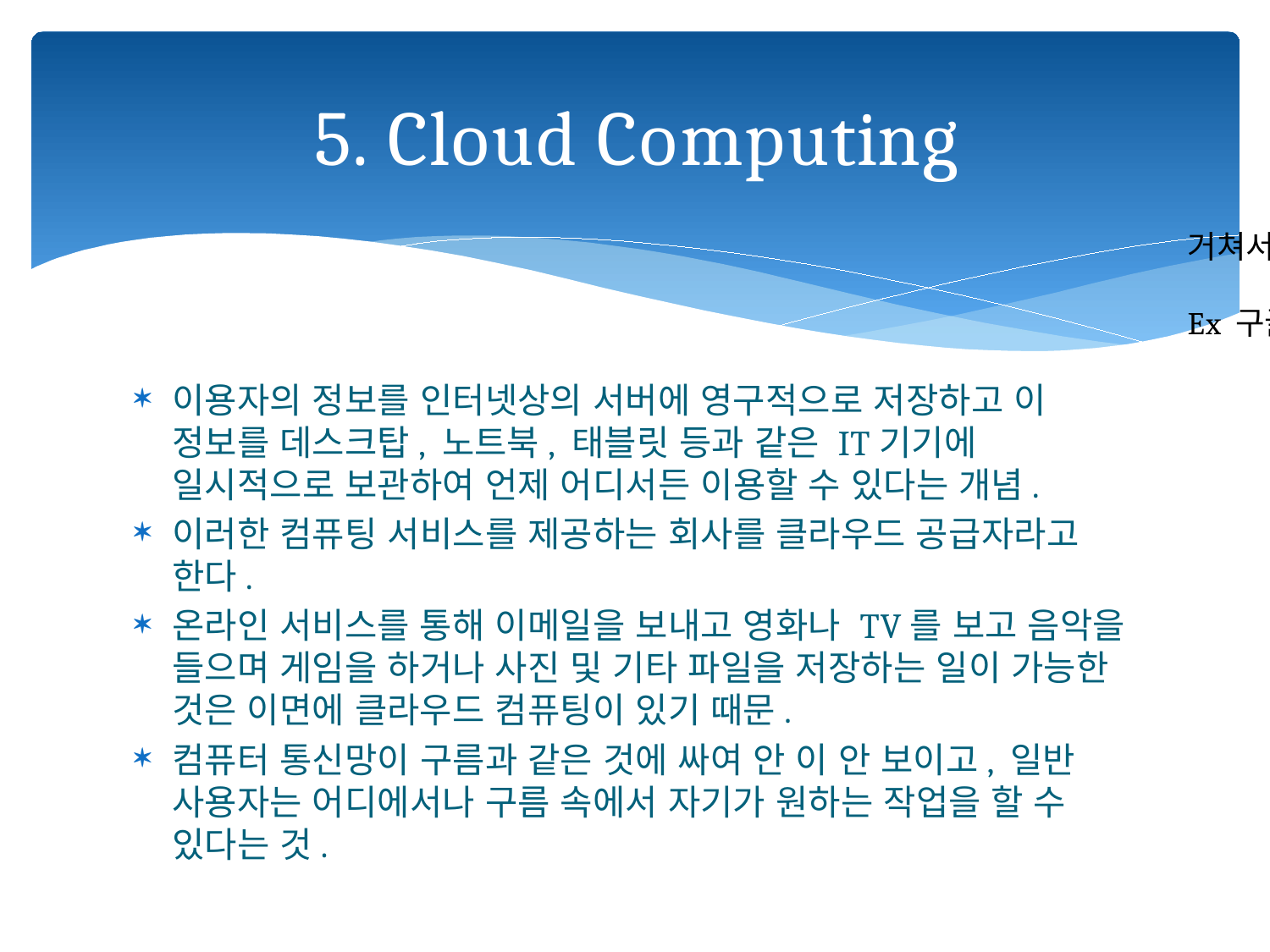

# 5. Cloud Computing
거쳐서 가는것

Ex 구글 메일 보낼때
이용자의 정보를 인터넷상의 서버에 영구적으로 저장하고 이 정보를 데스크탑, 노트북, 태블릿 등과 같은 IT기기에 일시적으로 보관하여 언제 어디서든 이용할 수 있다는 개념.
이러한 컴퓨팅 서비스를 제공하는 회사를 클라우드 공급자라고 한다.
온라인 서비스를 통해 이메일을 보내고 영화나 TV를 보고 음악을 들으며 게임을 하거나 사진 및 기타 파일을 저장하는 일이 가능한 것은 이면에 클라우드 컴퓨팅이 있기 때문.
컴퓨터 통신망이 구름과 같은 것에 싸여 안 이 안 보이고, 일반 사용자는 어디에서나 구름 속에서 자기가 원하는 작업을 할 수 있다는 것.